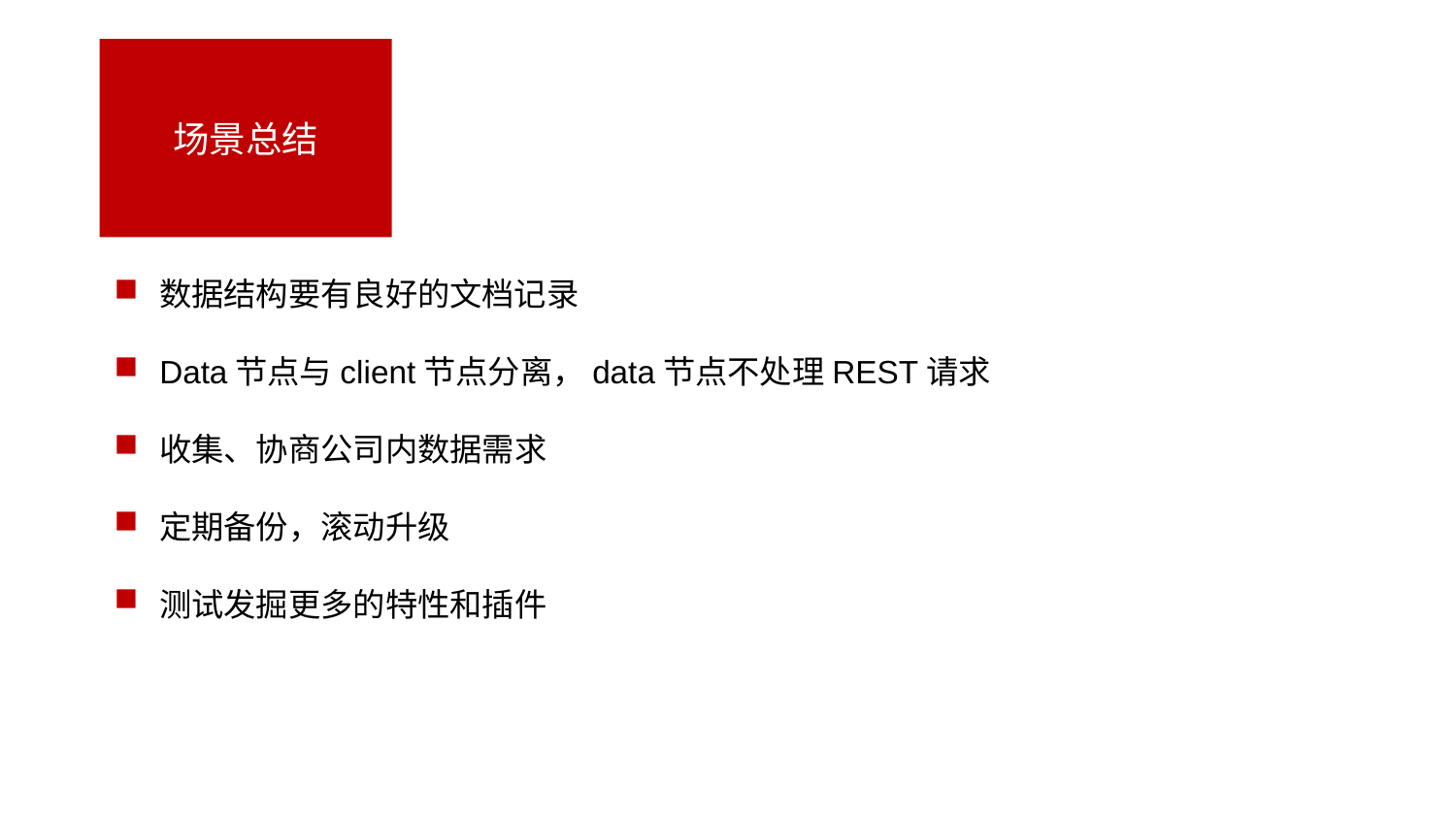

场景总结
数据结构要有良好的文档记录

Data节点与client节点分离，data节点不处理REST请求

收集、协商公司内数据需求

定期备份，滚动升级

测试发掘更多的特性和插件